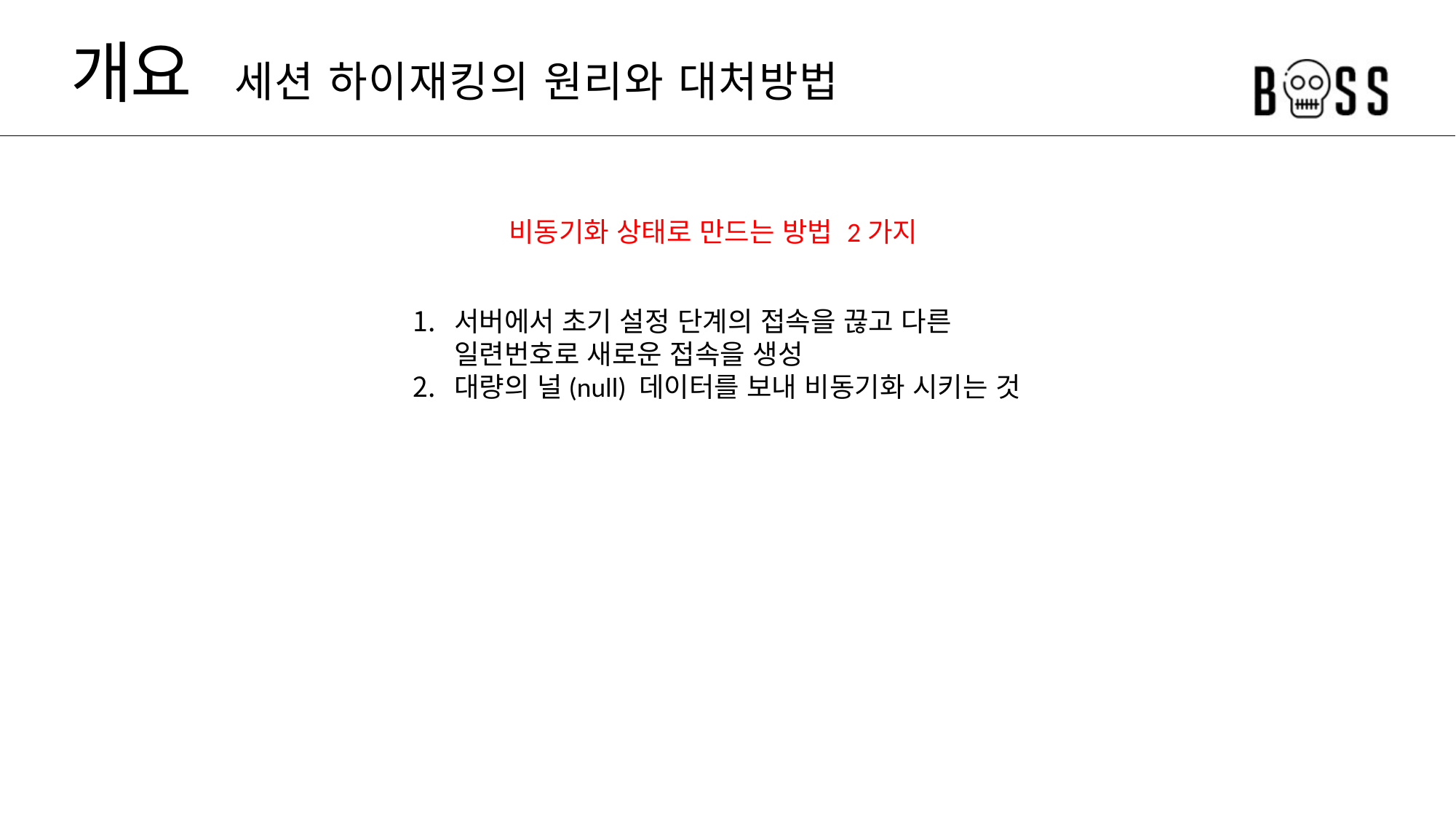

# 개요	 세션 하이재킹의 원리와 대처방법
비동기화 상태로 만드는 방법 2가지
서버에서 초기 설정 단계의 접속을 끊고 다른 일련번호로 새로운 접속을 생성
대량의 널(null) 데이터를 보내 비동기화 시키는 것